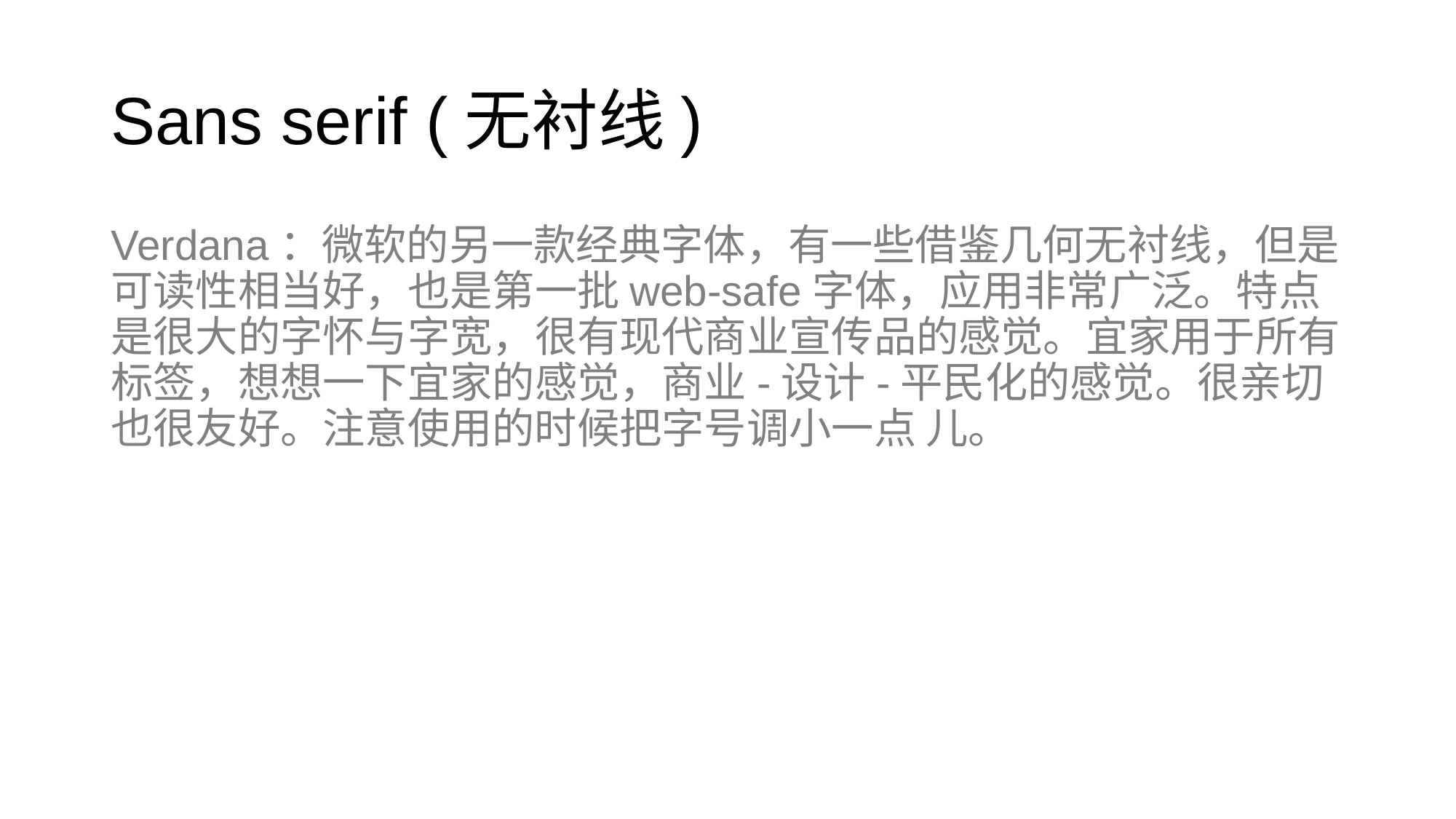

# Sans serif (无衬线)
Verdana：微软的另一款经典字体，有一些借鉴几何无衬线，但是可读性相当好，也是第一批web-safe字体，应用非常广泛。特点是很大的字怀与字宽，很有现代商业宣传品的感觉。宜家用于所有标签，想想一下宜家的感觉，商业-设计-平民化的感觉。很亲切也很友好。注意使用的时候把字号调小一点 儿。